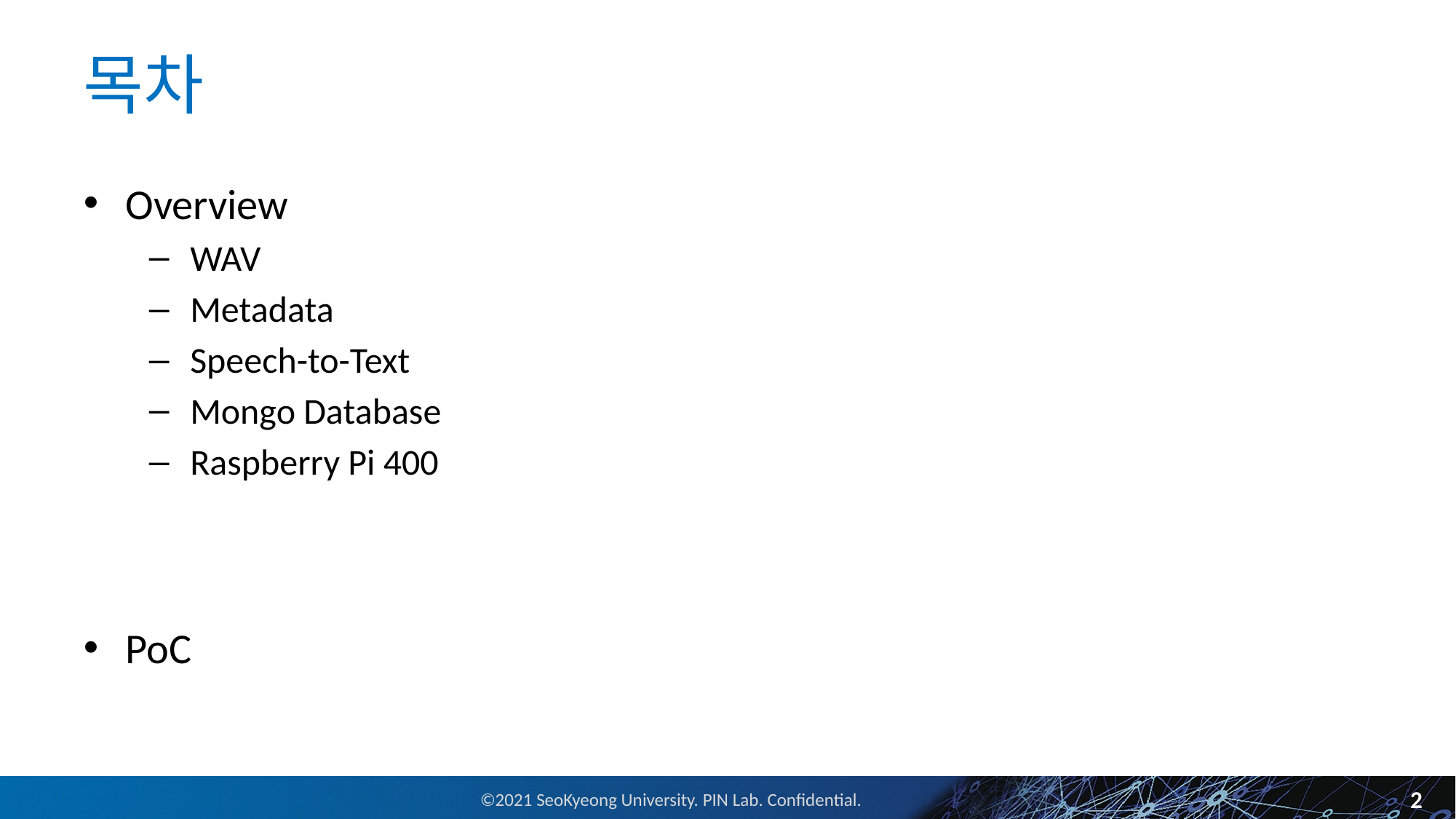

# 목차
Overview
WAV
Metadata
Speech-to-Text
Mongo Database
Raspberry Pi 400

PoC
2